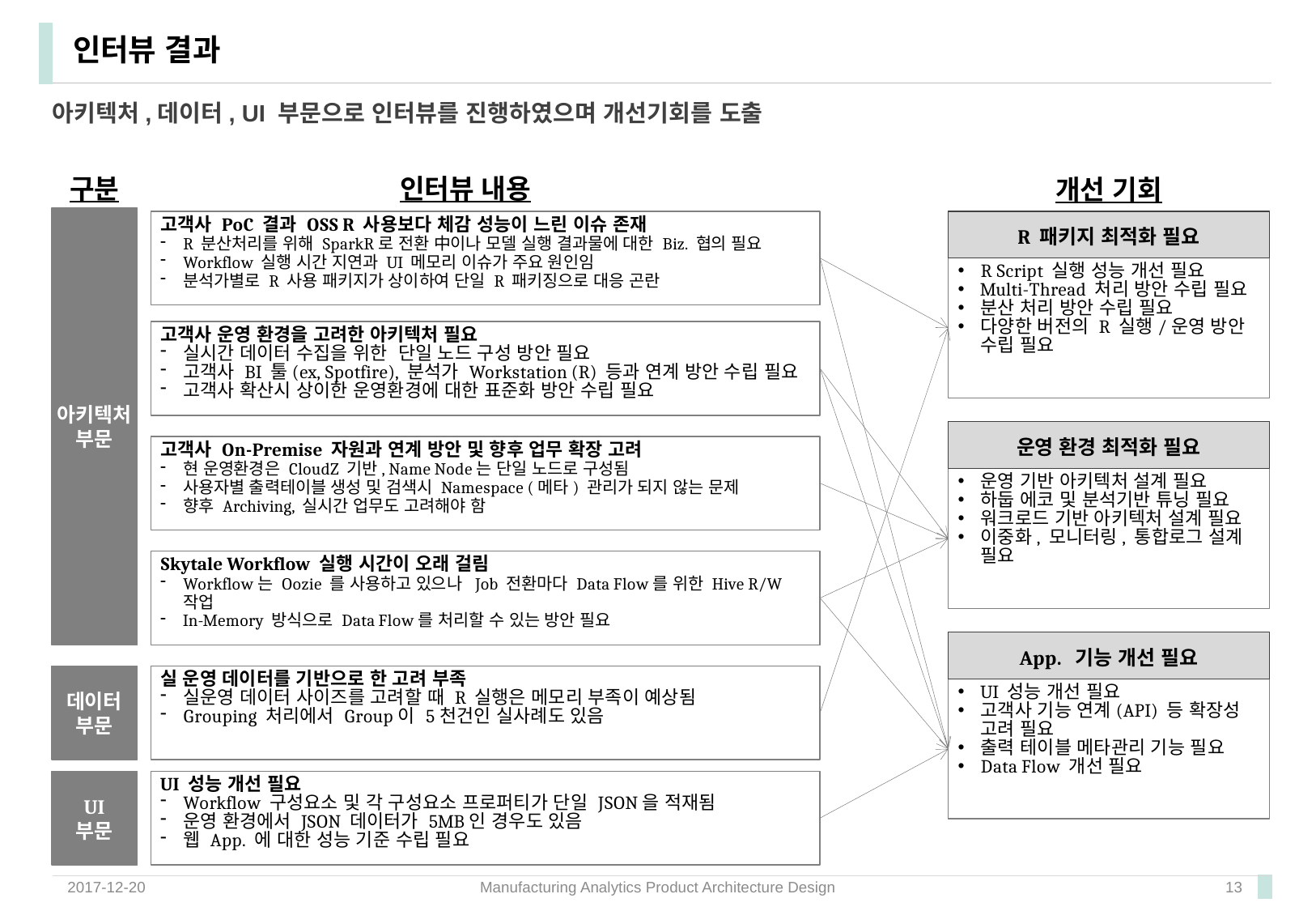

# 인터뷰 결과
아키텍처,데이터, UI 부문으로 인터뷰를 진행하였으며 개선기회를 도출
구분
인터뷰 내용
개선 기회
아키텍처
부문
고객사 PoC 결과 OSS R 사용보다 체감 성능이 느린 이슈 존재
R 분산처리를 위해 SparkR로 전환 中이나 모델 실행 결과물에 대한 Biz. 협의 필요
Workflow 실행 시간 지연과 UI 메모리 이슈가 주요 원인임
분석가별로 R 사용 패키지가 상이하여 단일 R 패키징으로 대응 곤란

R 패키지 최적화 필요
R Script 실행 성능 개선 필요
Multi-Thread 처리 방안 수립 필요
분산 처리 방안 수립 필요
다양한 버전의 R 실행/운영 방안 수립 필요

고객사 운영 환경을 고려한 아키텍처 필요
실시간 데이터 수집을 위한  단일 노드 구성 방안 필요
고객사 BI 툴(ex, Spotfire), 분석가 Workstation (R) 등과 연계 방안 수립 필요
고객사 확산시 상이한 운영환경에 대한 표준화 방안 수립 필요

운영 환경 최적화 필요
운영 기반 아키텍처 설계 필요
하둡 에코 및 분석기반 튜닝 필요
워크로드 기반 아키텍처 설계 필요
이중화, 모니터링, 통합로그 설계 필요
고객사 On-Premise 자원과 연계 방안 및 향후 업무 확장 고려
현 운영환경은 CloudZ 기반, Name Node는 단일 노드로 구성됨
사용자별 출력테이블 생성 및 검색시 Namespace (메타) 관리가 되지 않는 문제
향후 Archiving, 실시간 업무도 고려해야 함
Skytale Workflow 실행 시간이 오래 걸림
Workflow는 Oozie 를 사용하고 있으나  Job 전환마다 Data Flow를 위한 Hive R/W 작업
In-Memory 방식으로 Data Flow를 처리할 수 있는 방안 필요
App.  기능 개선 필요
UI 성능 개선 필요
고객사 기능 연계(API) 등 확장성 고려 필요
출력 테이블 메타관리 기능 필요
Data Flow 개선 필요

데이터
부문
실 운영 데이터를 기반으로 한 고려 부족
실운영 데이터 사이즈를 고려할 때 R 실행은 메모리 부족이 예상됨
Grouping 처리에서 Group이 5천건인 실사례도 있음

UI
부문
UI 성능 개선 필요
Workflow 구성요소 및 각 구성요소 프로퍼티가 단일 JSON을 적재됨
운영 환경에서 JSON 데이터가 5MB인 경우도 있음
웹 App. 에 대한 성능 기준 수립 필요
2017-12-20
Manufacturing Analytics Product Architecture Design
13